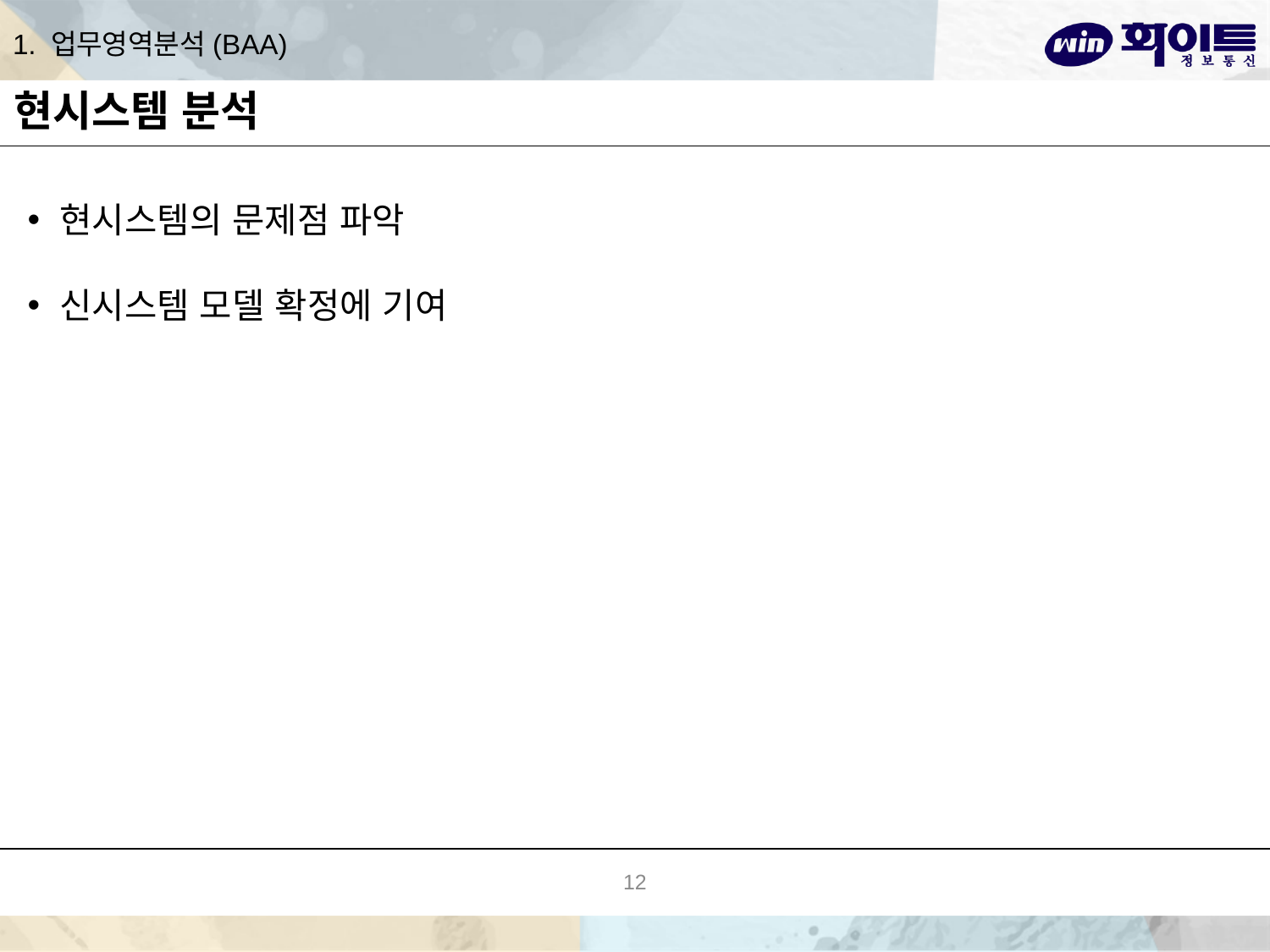

# 1. 업무영역분석(BAA)
현시스템 분석
현시스템의 문제점 파악
신시스템 모델 확정에 기여
12